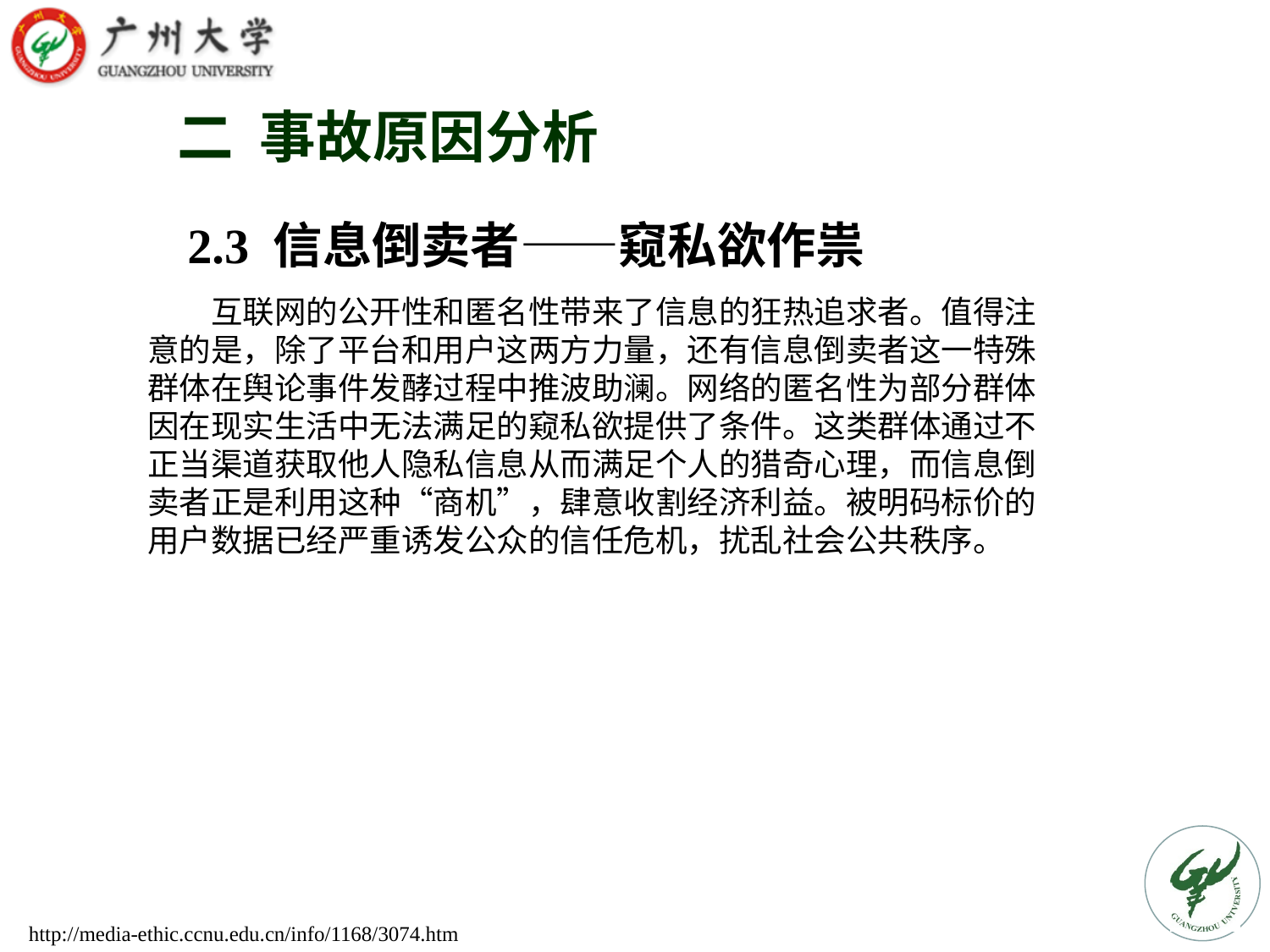

# 二  事故原因分析
2.3 信息倒卖者——窥私欲作祟
互联网的公开性和匿名性带来了信息的狂热追求者。值得注意的是，除了平台和用户这两方力量，还有信息倒卖者这一特殊群体在舆论事件发酵过程中推波助澜。网络的匿名性为部分群体因在现实生活中无法满足的窥私欲提供了条件。这类群体通过不正当渠道获取他人隐私信息从而满足个人的猎奇心理，而信息倒卖者正是利用这种“商机”，肆意收割经济利益。被明码标价的用户数据已经严重诱发公众的信任危机，扰乱社会公共秩序。
11
http://media-ethic.ccnu.edu.cn/info/1168/3074.htm